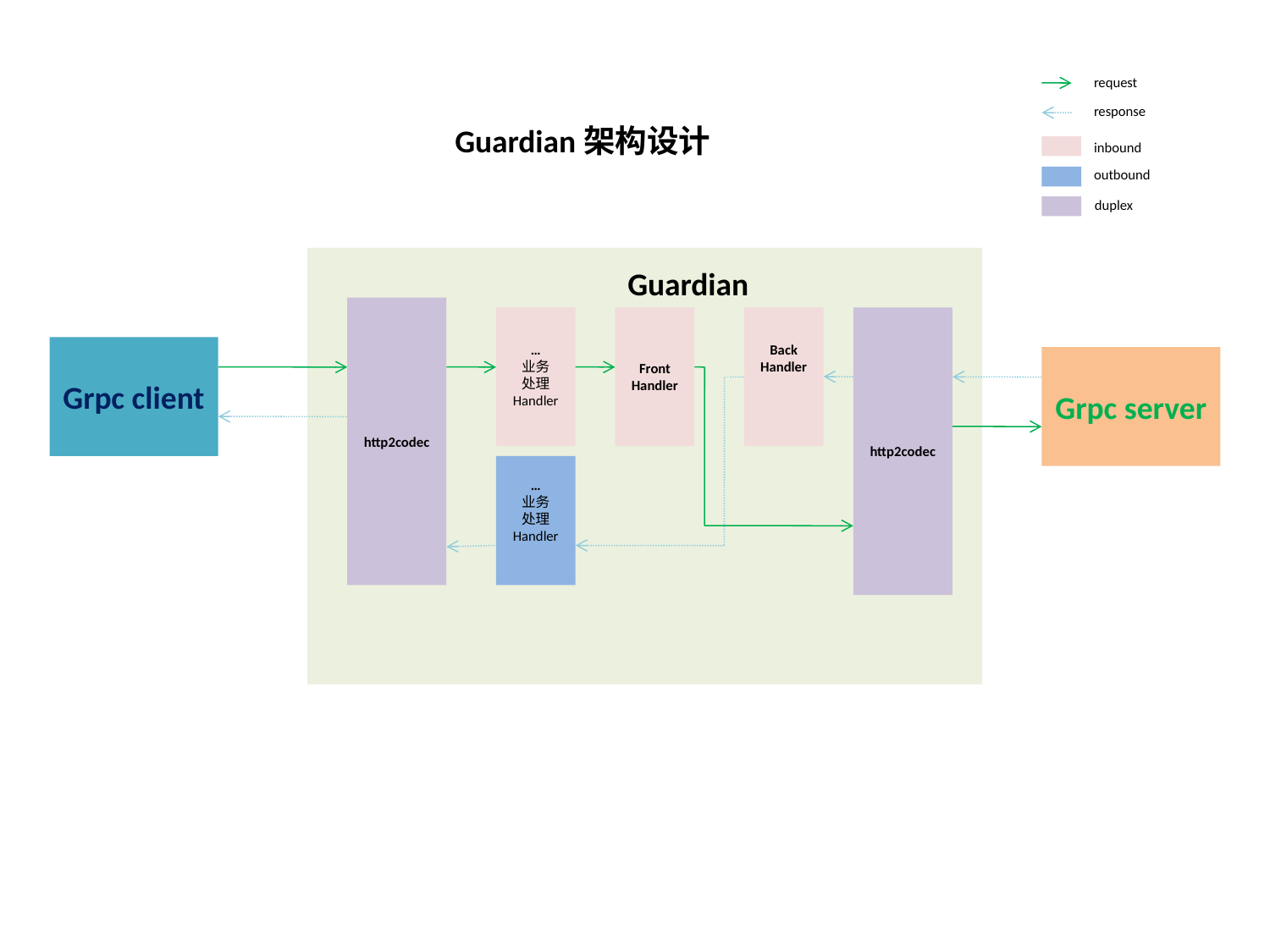

request
response
Guardian架构设计
inbound

outbound

duplex

Guardian
http2codec

…
业务
处理
Handler

Front
Handler
Back
Handler

http2codec
Grpc client
Grpc server

…
业务
处理
Handler